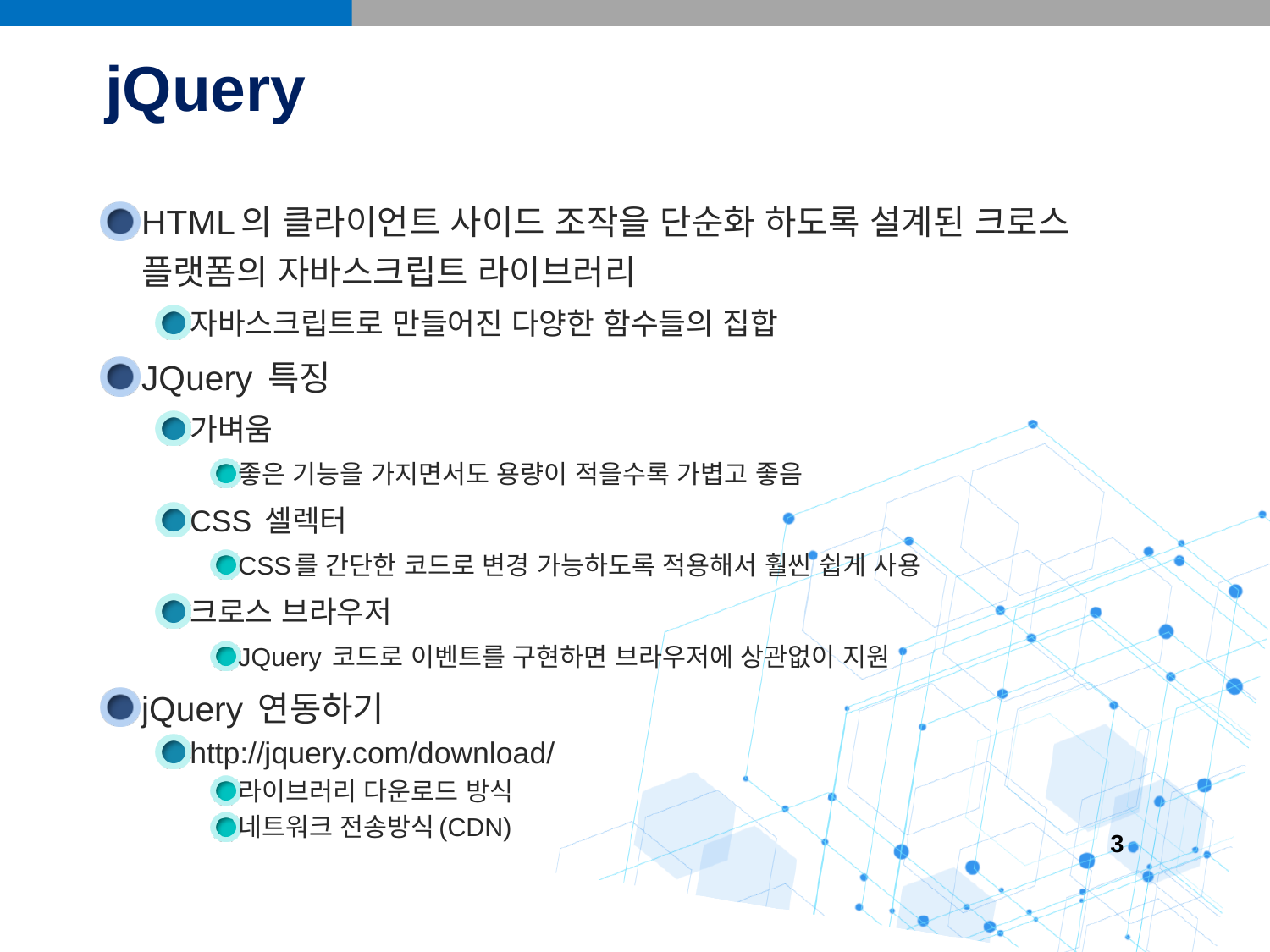

# jQuery
HTML의 클라이언트 사이드 조작을 단순화 하도록 설계된 크로스 플랫폼의 자바스크립트 라이브러리
자바스크립트로 만들어진 다양한 함수들의 집합
JQuery 특징
가벼움
좋은 기능을 가지면서도 용량이 적을수록 가볍고 좋음
CSS 셀렉터
CSS를 간단한 코드로 변경 가능하도록 적용해서 훨씬 쉽게 사용
크로스 브라우저
JQuery 코드로 이벤트를 구현하면 브라우저에 상관없이 지원
jQuery 연동하기
http://jquery.com/download/
라이브러리 다운로드 방식
네트워크 전송방식(CDN)

3